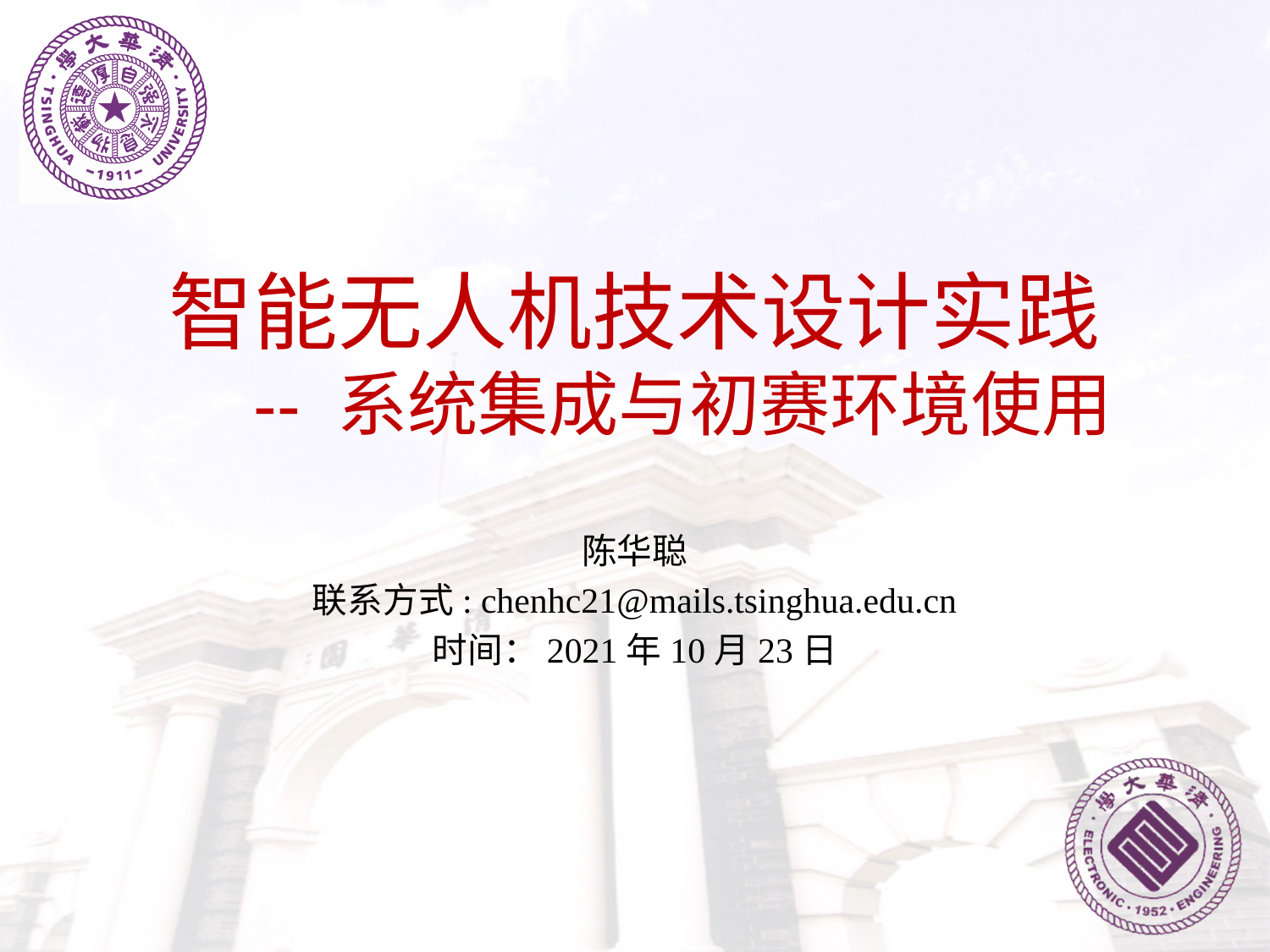

# 智能无人机技术设计实践 -- 系统集成与初赛环境使用
陈华聪
联系方式: chenhc21@mails.tsinghua.edu.cn
时间：2021年10月23日